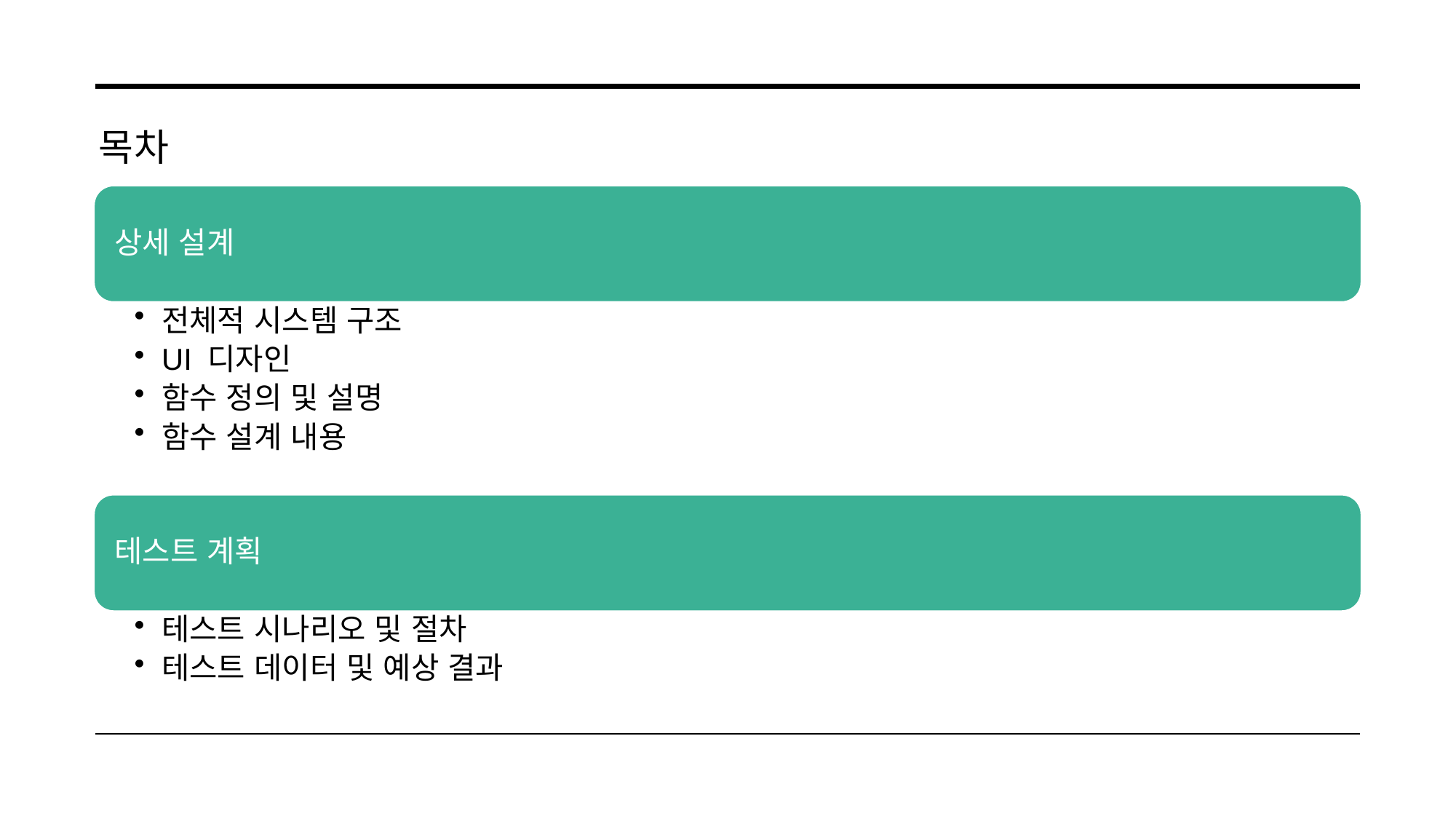

# 목차
상세 설계
전체적 시스템 구조
UI 디자인
함수 정의 및 설명
함수 설계 내용
테스트 계획
테스트 시나리오 및 절차
테스트 데이터 및 예상 결과